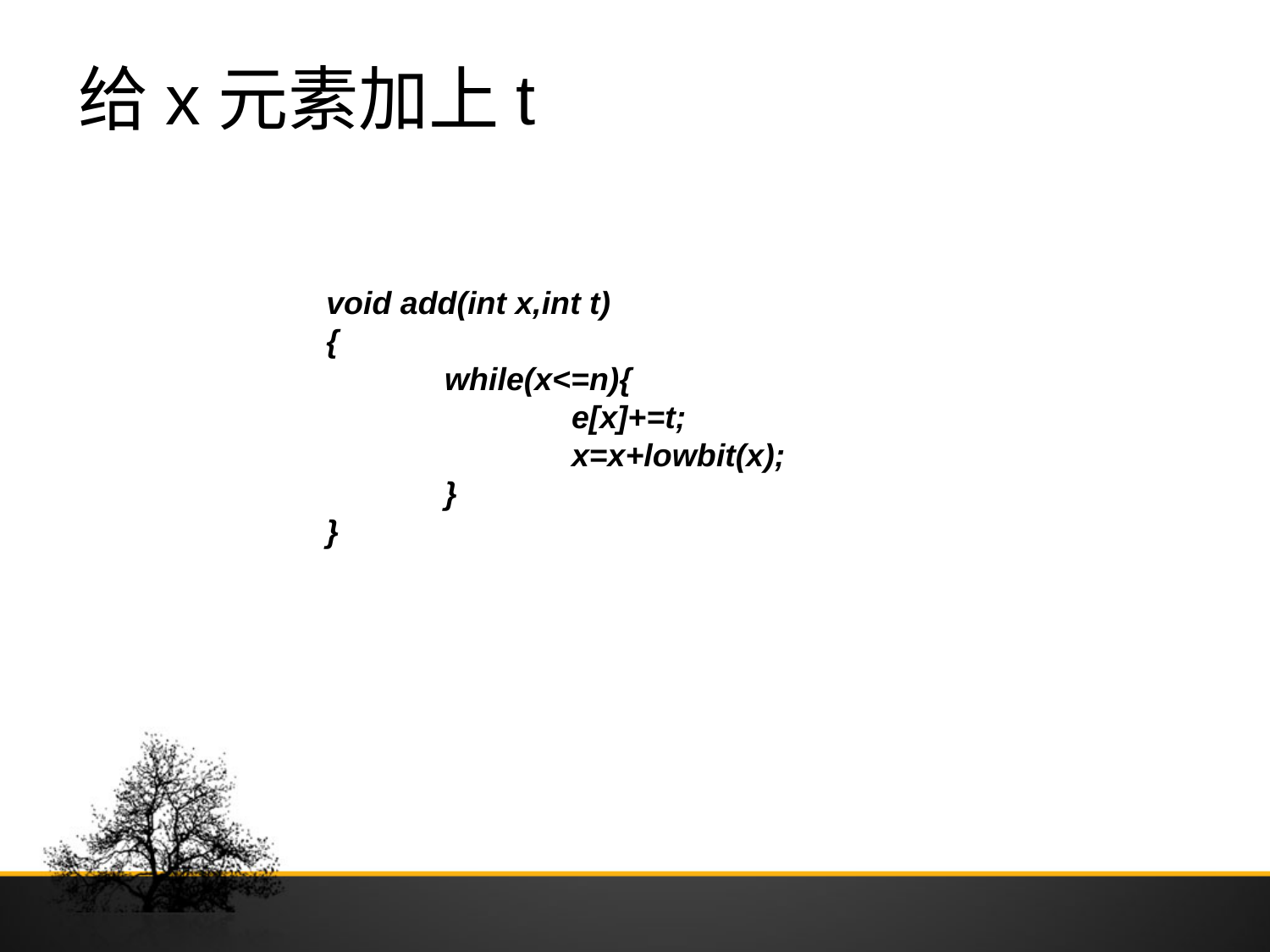

# 给x元素加上t
 void add(int x,int t)
 {
 	while(x<=n){
 		e[x]+=t;
 		x=x+lowbit(x);
 	}
 }